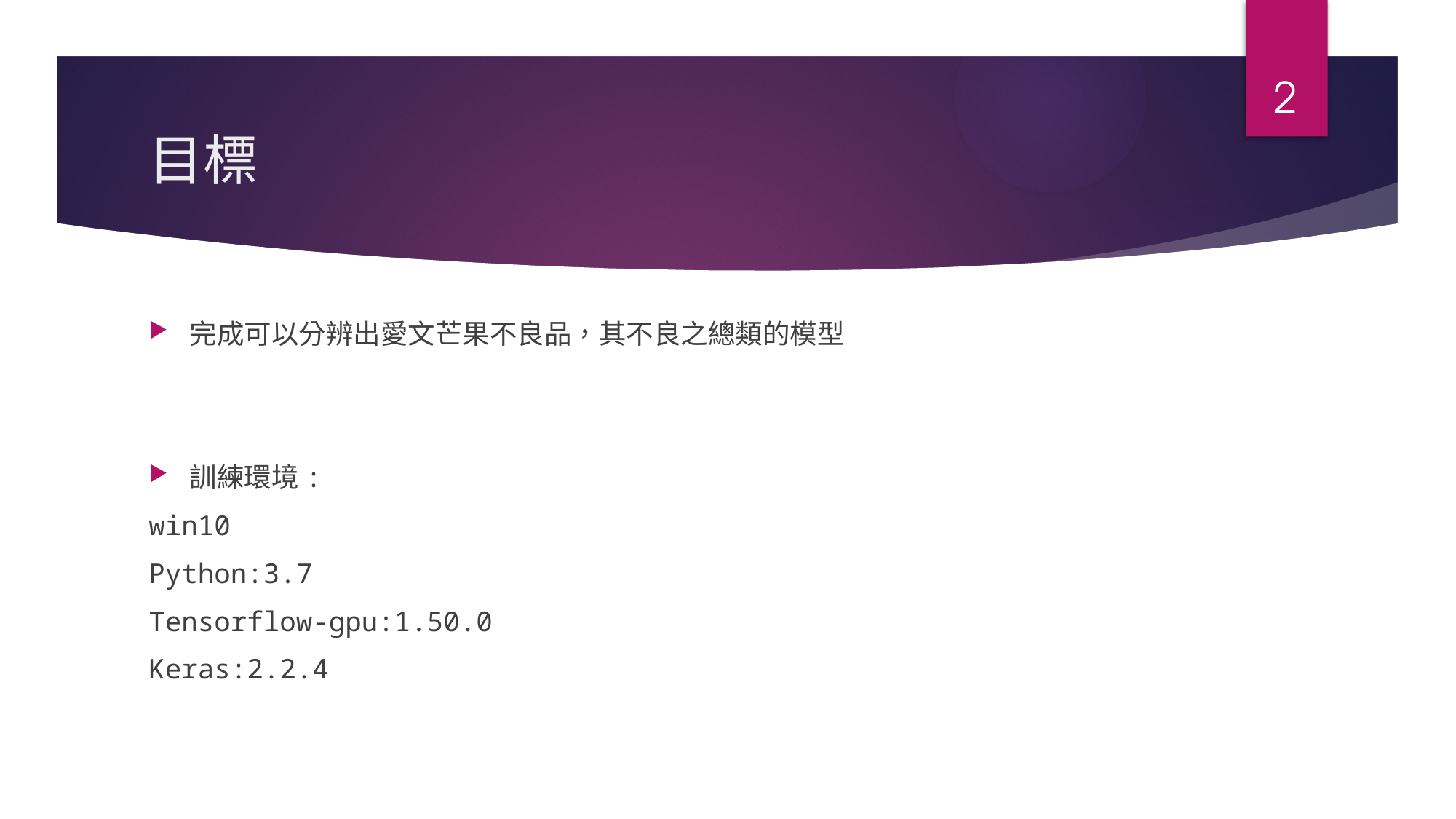

2
# 目標
完成可以分辨出愛文芒果不良品，其不良之總類的模型

訓練環境:
win10
Python:3.7
Tensorflow-gpu:1.50.0
Keras:2.2.4